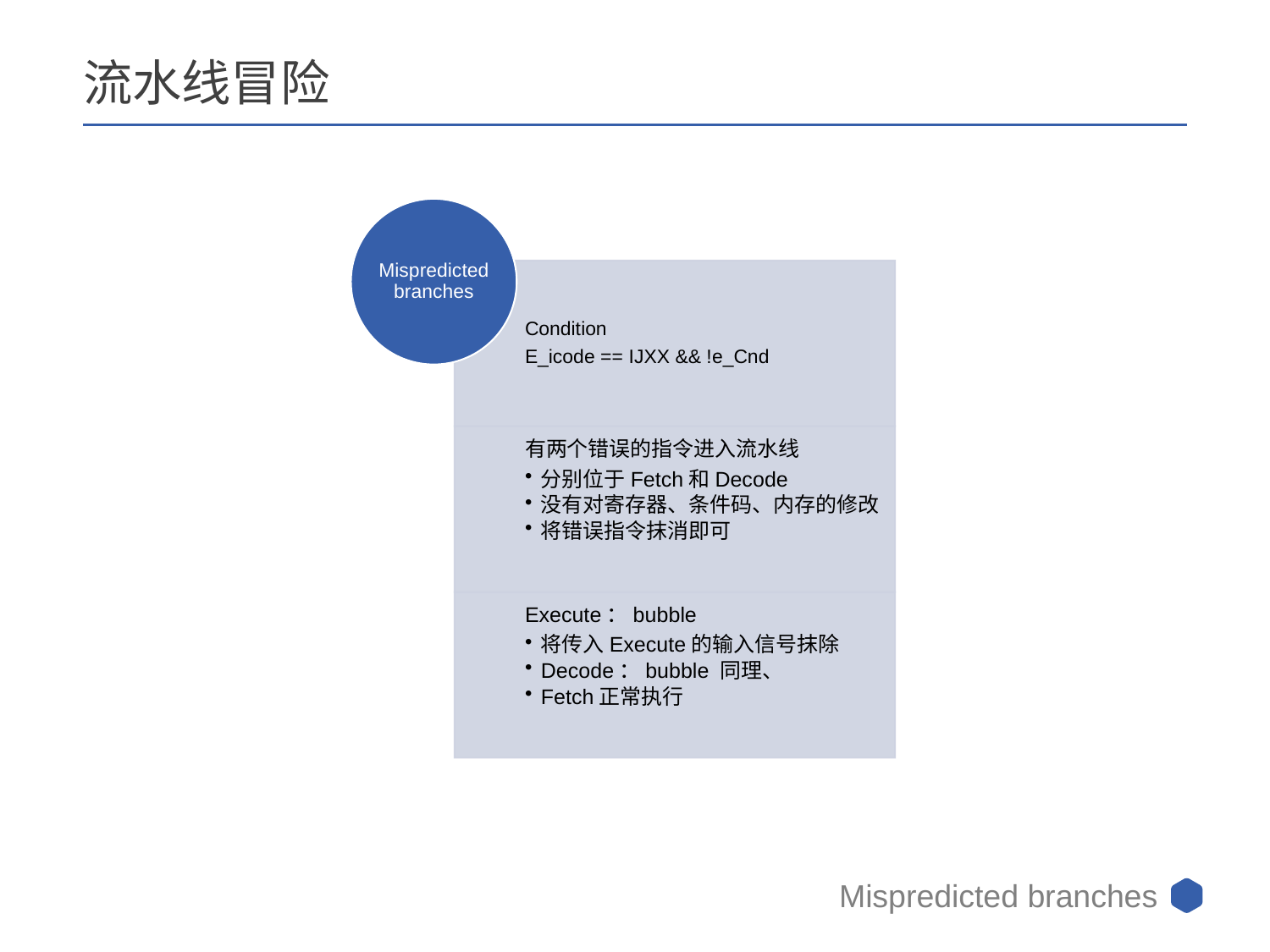

流水线冒险
Condition
E_icode == IJXX && !e_Cnd
有两个错误的指令进入流水线
分别位于Fetch和Decode
没有对寄存器、条件码、内存的修改
将错误指令抹消即可
Execute：bubble
将传入Execute的输入信号抹除
Decode：bubble 同理、
Fetch正常执行
Mispredicted branches
Mispredicted branches